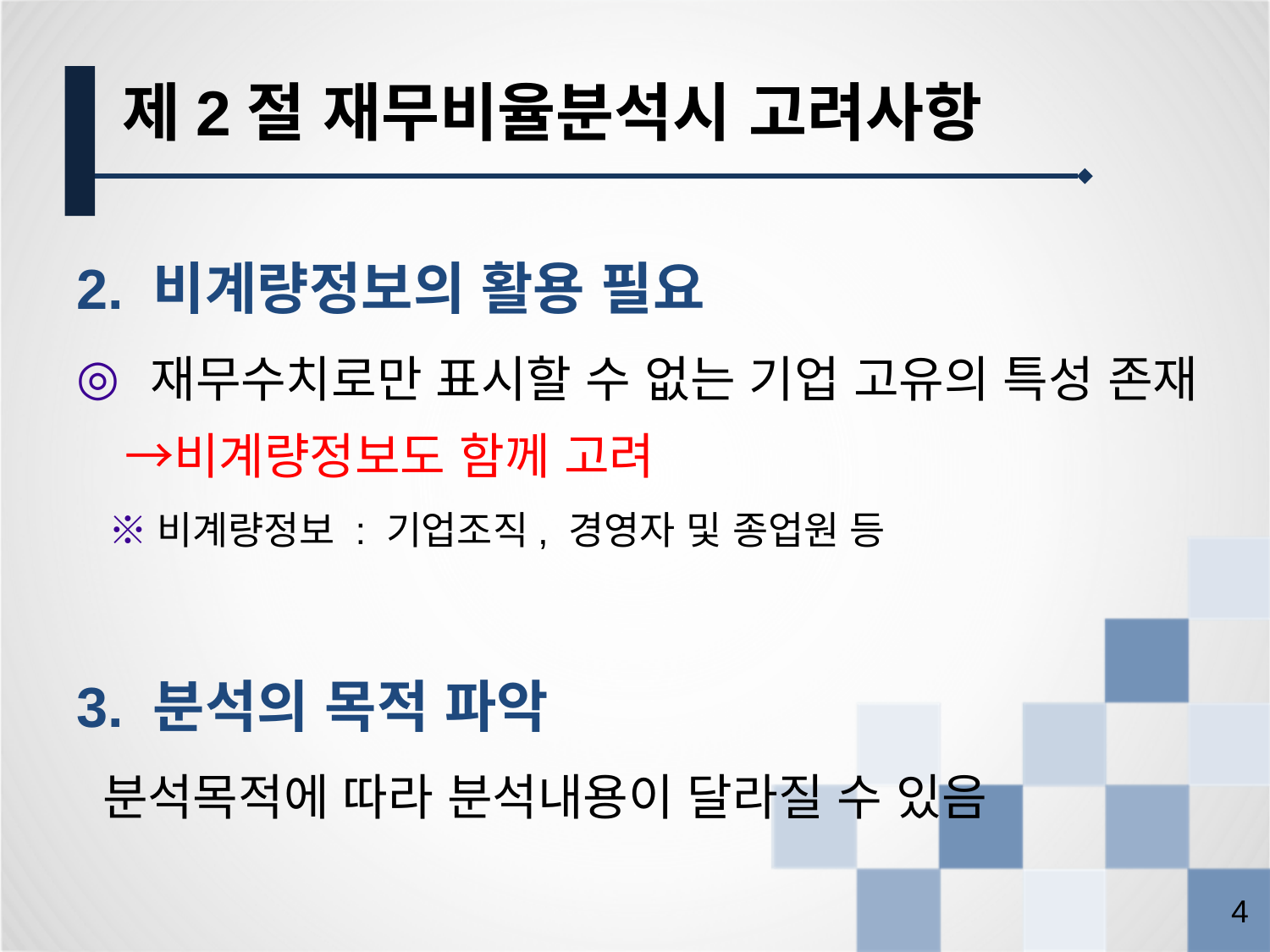

제2절 재무비율분석시 고려사항

2. 비계량정보의 활용 필요
 재무수치로만 표시할 수 없는 기업 고유의 특성 존재→비계량정보도 함께 고려
   ※비계량정보 : 기업조직, 경영자 및 종업원 등

3. 분석의 목적 파악
 분석목적에 따라 분석내용이 달라질 수 있음

4